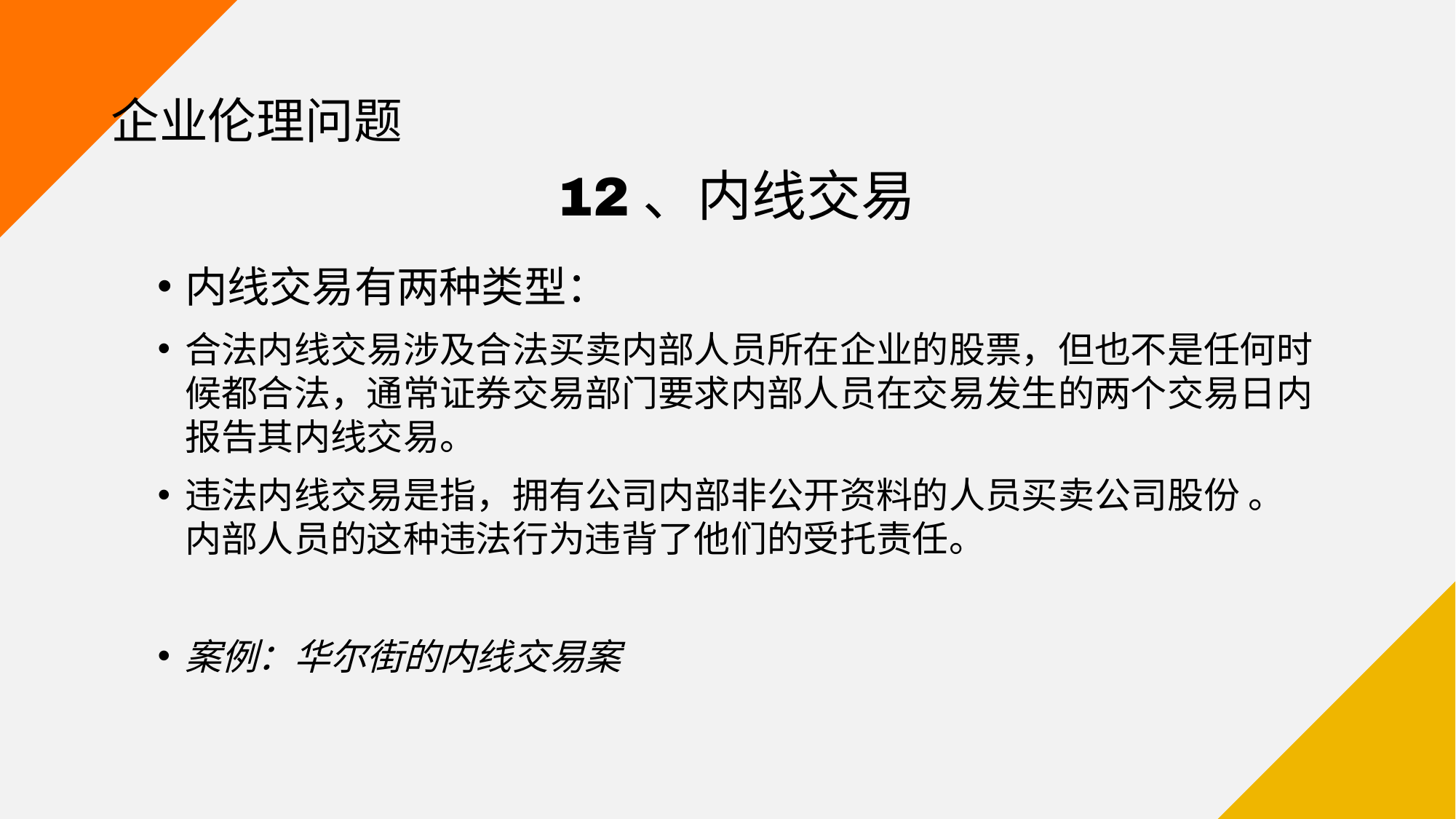

# 企业伦理问题
12、内线交易
内线交易有两种类型：
合法内线交易涉及合法买卖内部人员所在企业的股票，但也不是任何时候都合法，通常证券交易部门要求内部人员在交易发生的两个交易日内报告其内线交易。
违法内线交易是指，拥有公司内部非公开资料的人员买卖公司股份 。内部人员的这种违法行为违背了他们的受托责任。

案例：华尔街的内线交易案